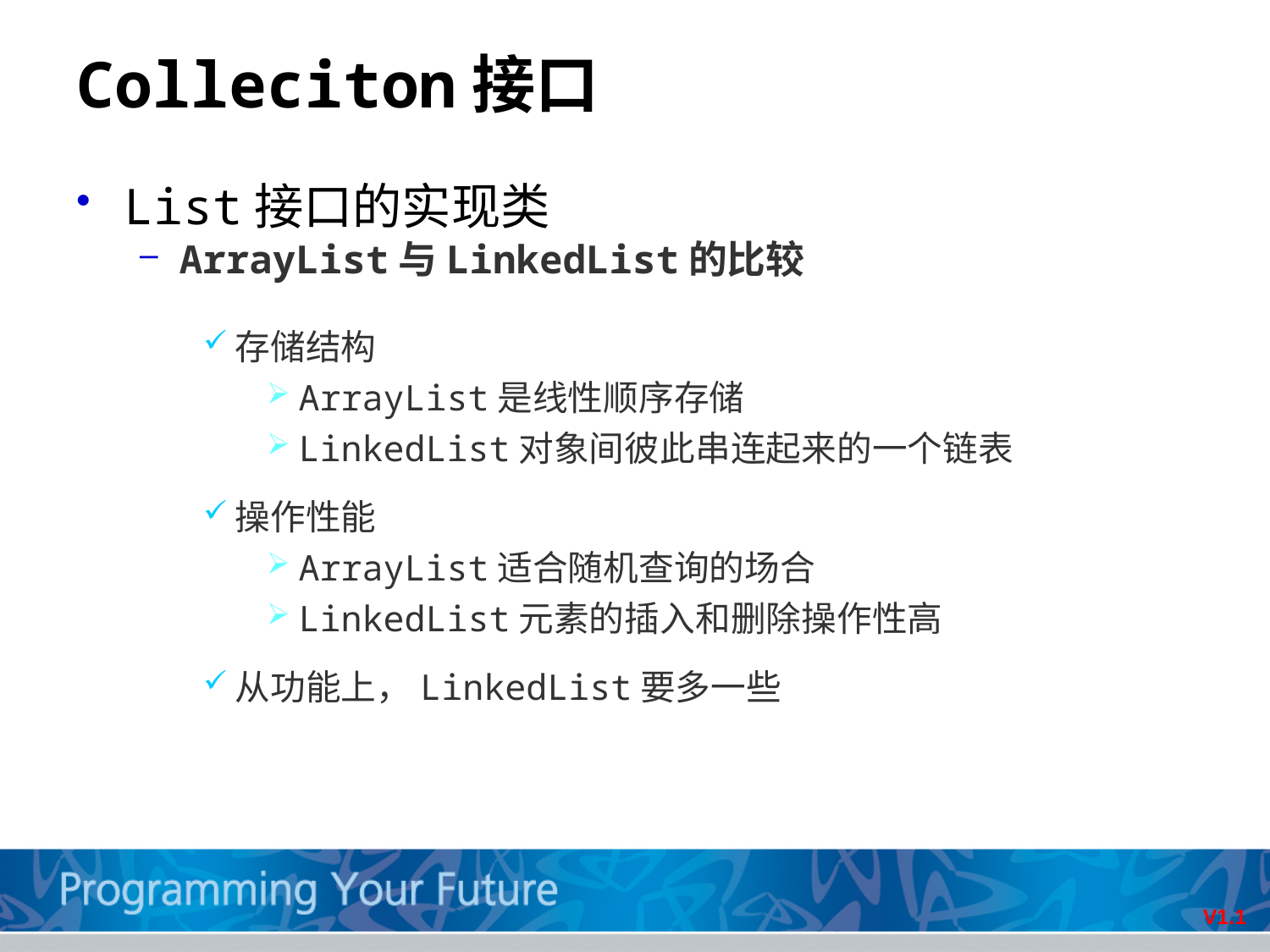

# Colleciton接口
List接口的实现类
ArrayList与LinkedList的比较
存储结构
ArrayList是线性顺序存储
LinkedList对象间彼此串连起来的一个链表
操作性能
ArrayList适合随机查询的场合
LinkedList元素的插入和删除操作性高
从功能上，LinkedList要多一些